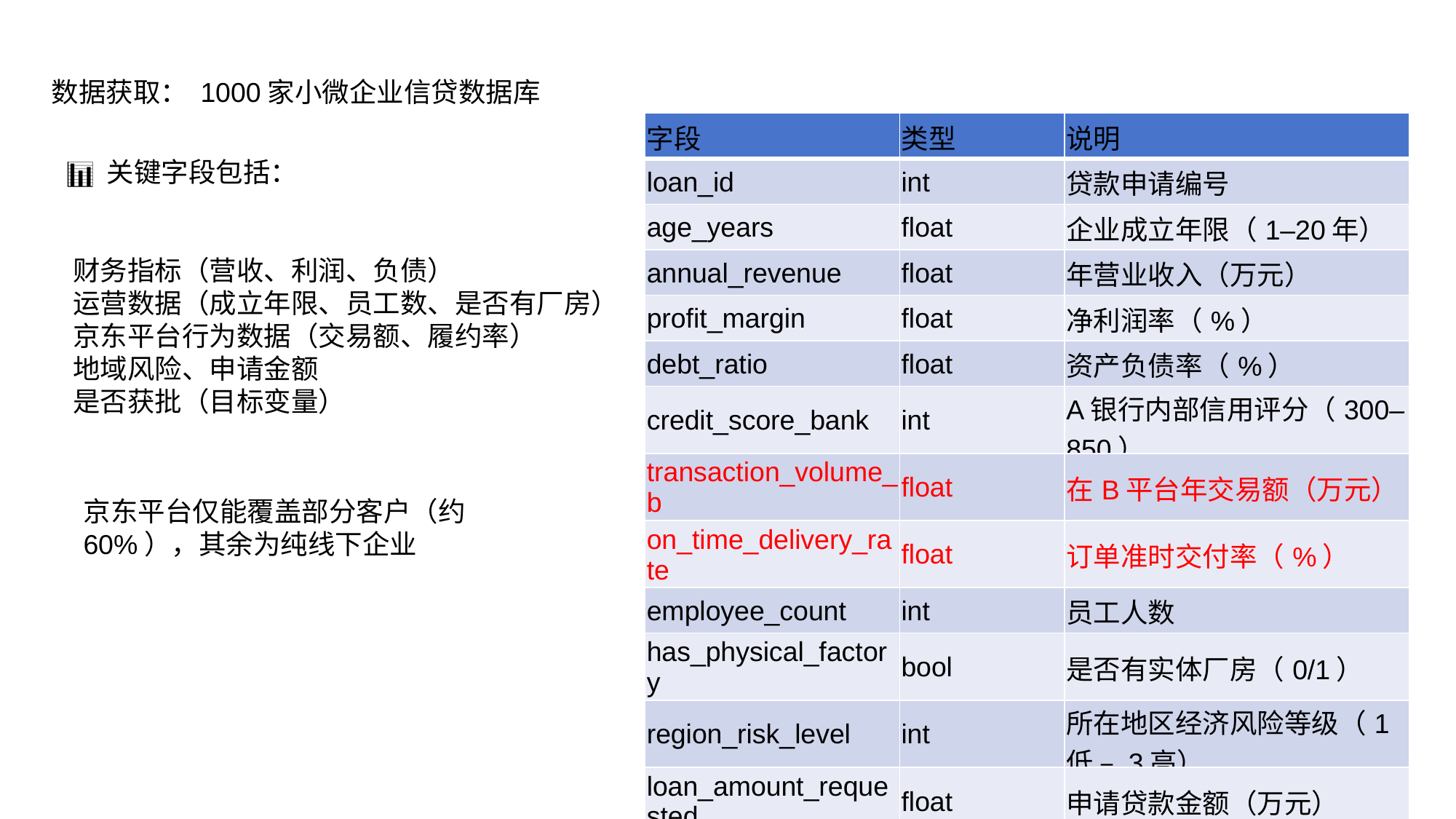

数据获取： 1000家小微企业信贷数据库
| 字段 | 类型 | 说明 |
| --- | --- | --- |
| loan\_id | int | 贷款申请编号 |
| age\_years | float | 企业成立年限（1–20年） |
| annual\_revenue | float | 年营业收入（万元） |
| profit\_margin | float | 净利润率（%） |
| debt\_ratio | float | 资产负债率（%） |
| credit\_score\_bank | int | A银行内部信用评分（300–850） |
| transaction\_volume\_b | float | 在B平台年交易额（万元） |
| on\_time\_delivery\_rate | float | 订单准时交付率（%） |
| employee\_count | int | 员工人数 |
| has\_physical\_factory | bool | 是否有实体厂房（0/1） |
| region\_risk\_level | int | 所在地区经济风险等级（1低 – 3高） |
| loan\_amount\_requested | float | 申请贷款金额（万元） |
| approved | bool | 是否获批（目标变量，0/1） |
    📊 关键字段包括：

    财务指标（营收、利润、负债）
    运营数据（成立年限、员工数、是否有厂房）
    京东平台行为数据（交易额、履约率）
    地域风险、申请金额
    是否获批（目标变量）
京东平台仅能覆盖部分客户（约60%），其余为纯线下企业